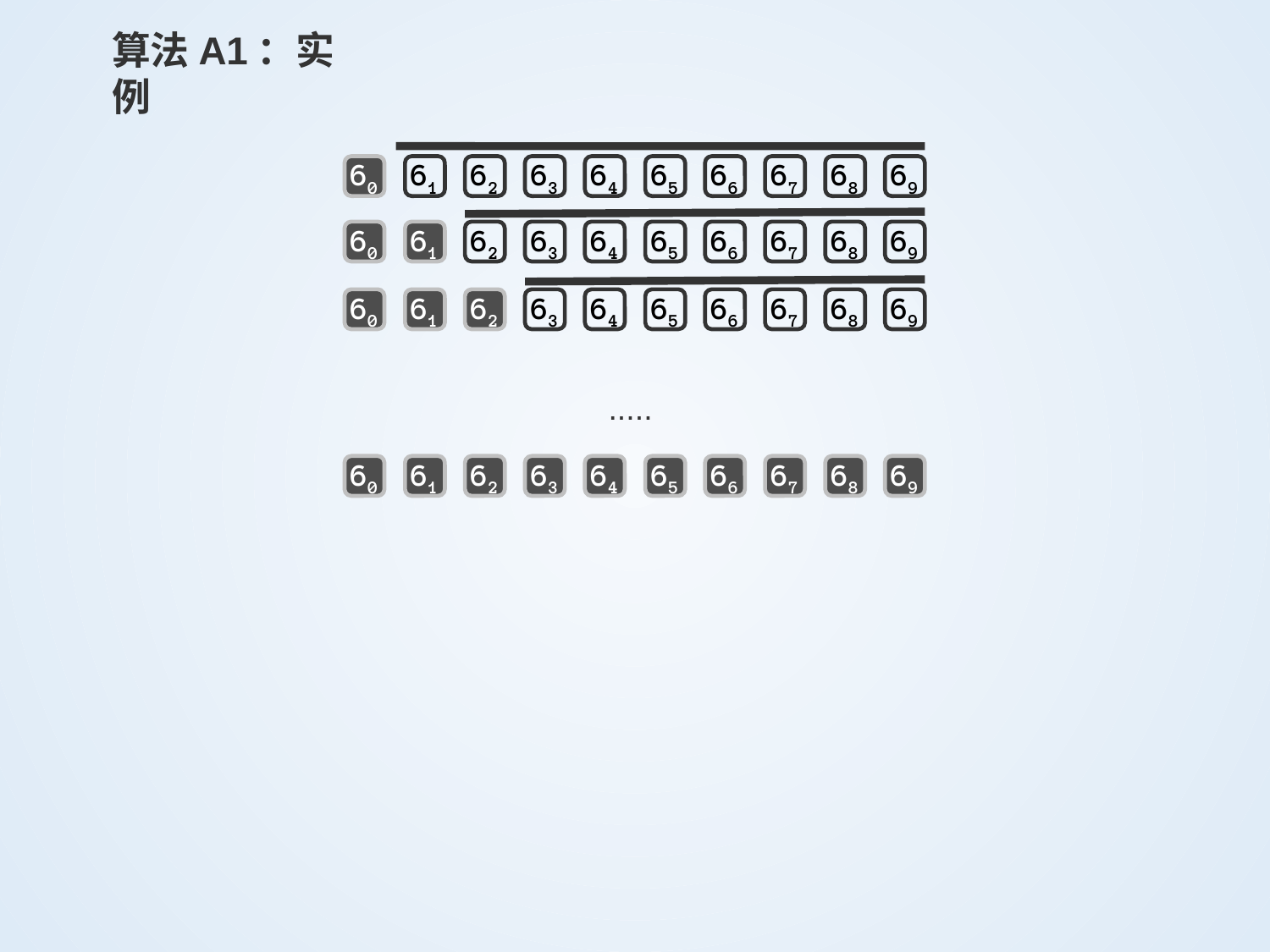

算法A1：实例

60
61
62
63
64
65
66
67
68
69

60
61
62
63
64
65
66
67
68
69

60
61
62
63
64
65
66
67
68
69
......
60
61
62
63
64
65
66
67
68
69